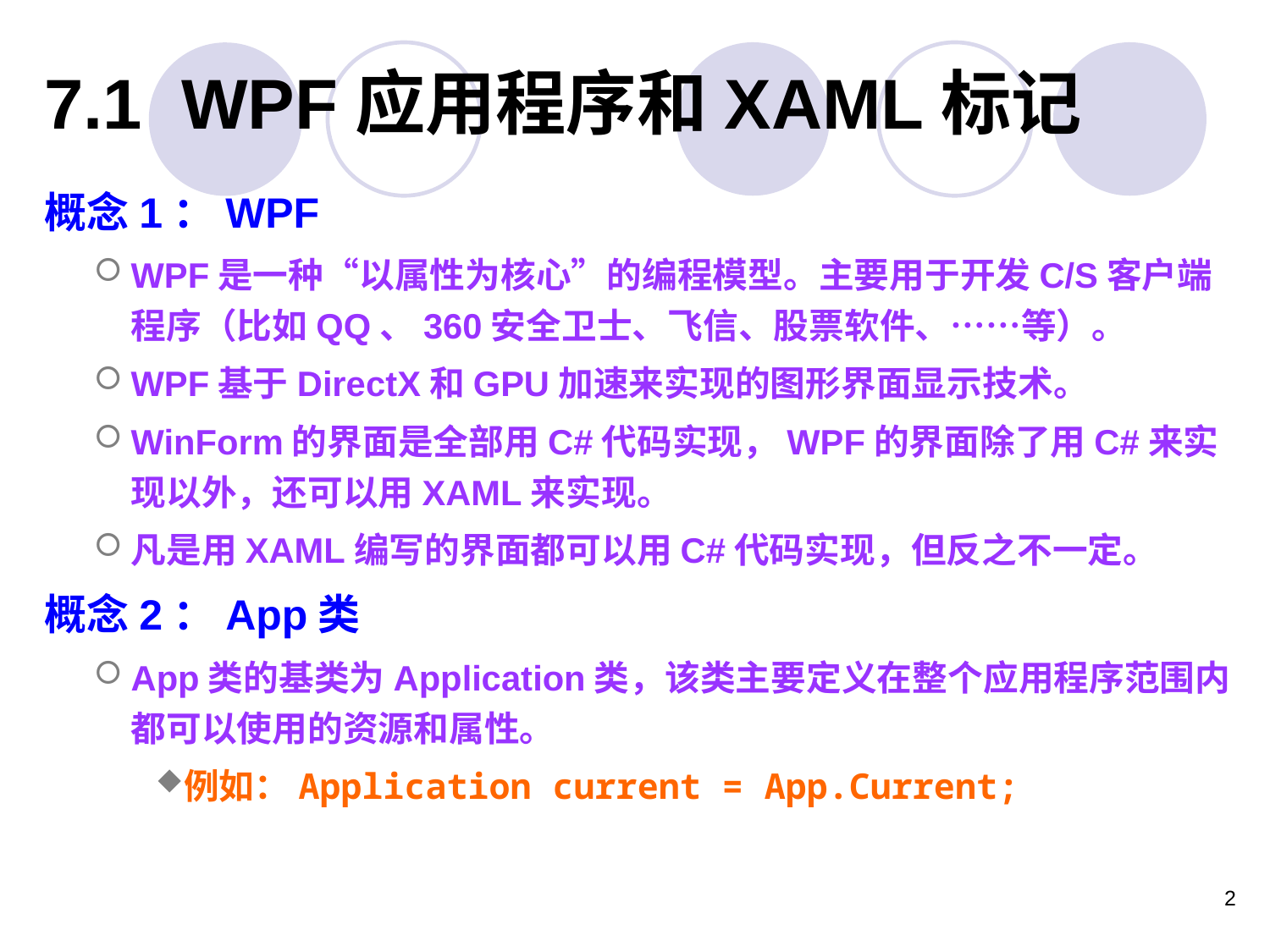

# 7.1  WPF应用程序和XAML标记
概念1：WPF
WPF是一种“以属性为核心”的编程模型。主要用于开发C/S客户端程序（比如QQ、360安全卫士、飞信、股票软件、……等）。
WPF基于DirectX和GPU加速来实现的图形界面显示技术。
WinForm的界面是全部用C#代码实现，WPF的界面除了用C#来实现以外，还可以用XAML来实现。
凡是用XAML编写的界面都可以用C#代码实现，但反之不一定。
概念2：App类
App类的基类为Application类，该类主要定义在整个应用程序范围内都可以使用的资源和属性。
例如：Application current = App.Current;

2